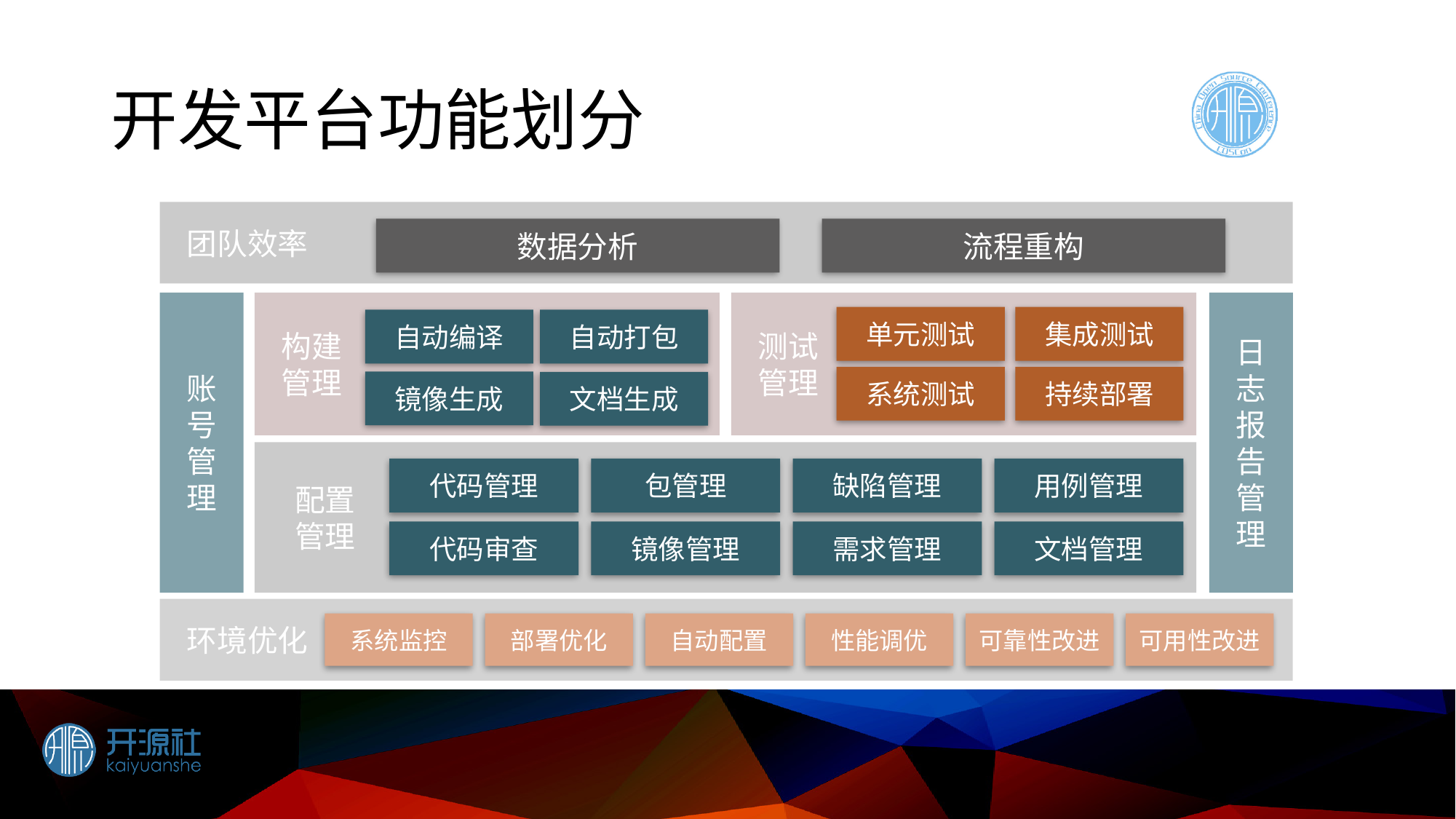

# 开发平台功能划分
  团队效率
数据分析
流程重构
账
号
管
理
  构建
  管理
  测试
  管理
日
志
报
告
管
理
单元测试
集成测试
自动编译
自动打包
系统测试
持续部署
镜像生成
文档生成
    配置
    管理
代码管理
包管理
缺陷管理
用例管理
代码审查
镜像管理
需求管理
文档管理
  环境优化
系统监控
部署优化
自动配置
性能调优
可靠性改进
可用性改进